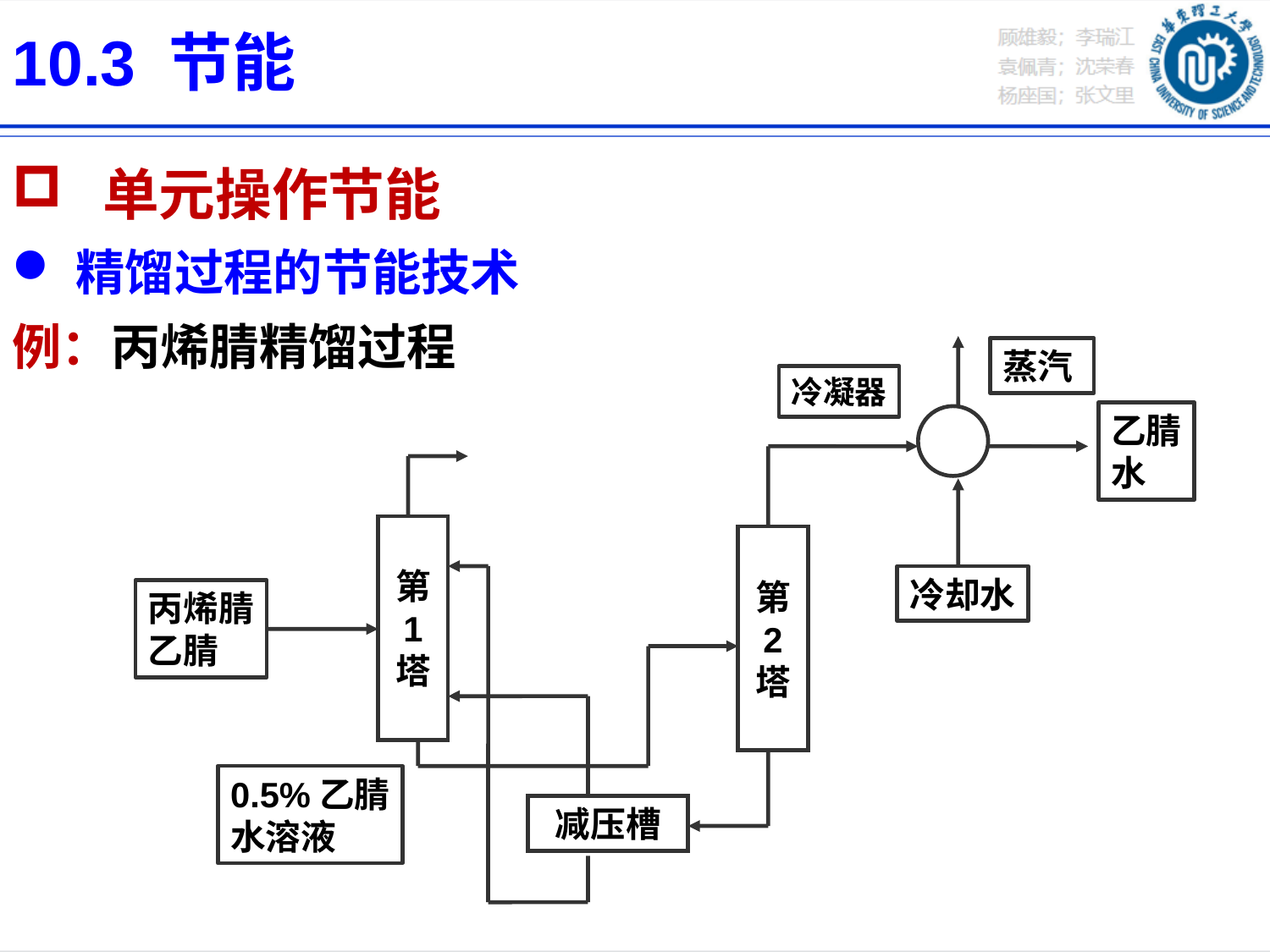

10.3 节能
 单元操作节能
精馏过程的节能技术
例：丙烯腈精馏过程

蒸汽
冷凝器
乙腈
水

第
1
塔

第
2
塔

冷却水
丙烯腈
乙腈

0.5%乙腈
水溶液

减压槽